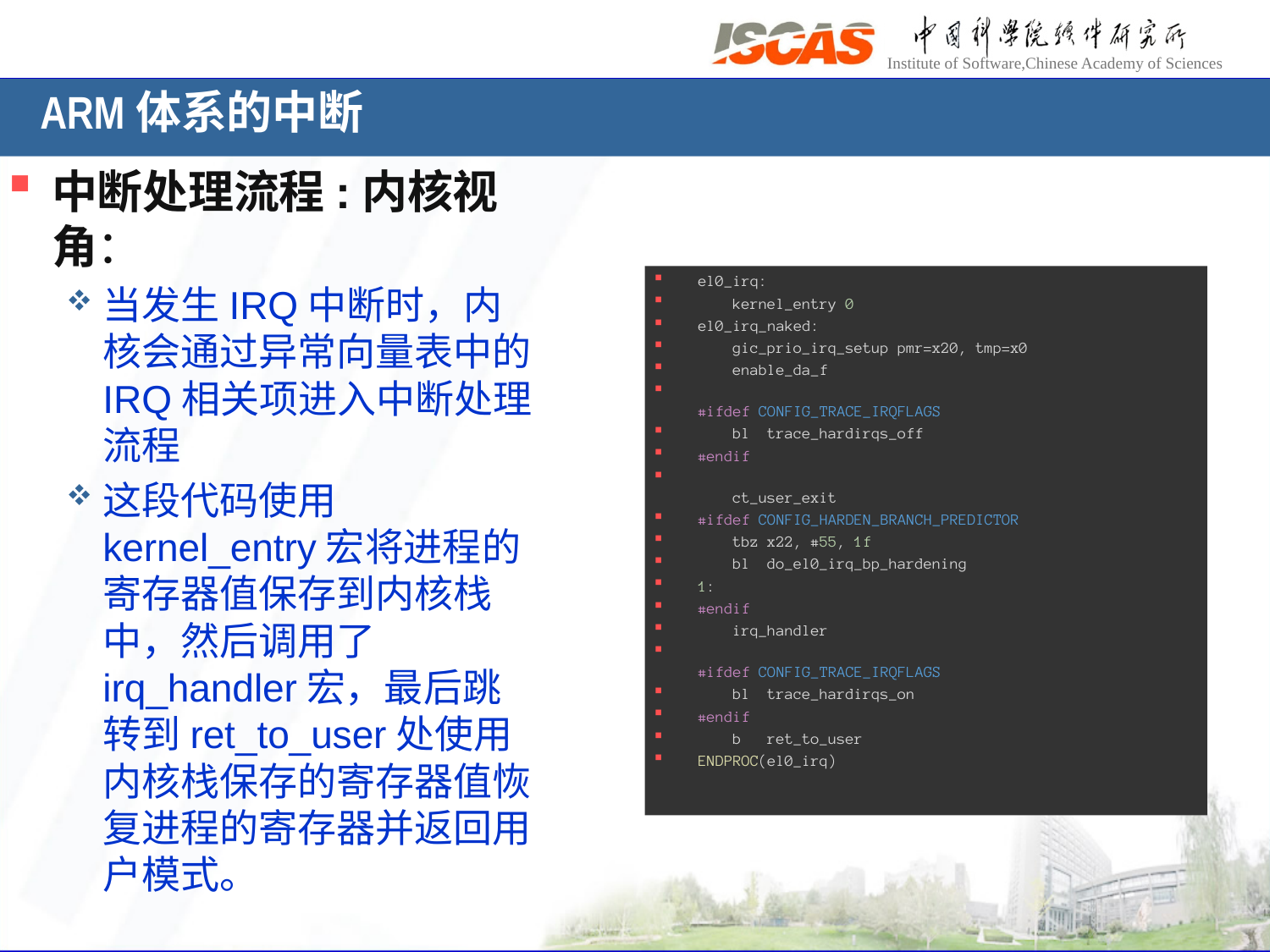

# ARM体系的中断
中断处理流程:内核视角：
当发生IRQ中断时，内核会通过异常向量表中的IRQ相关项进入中断处理流程
这段代码使用kernel_entry宏将进程的寄存器值保存到内核栈中，然后调用了irq_handler宏，最后跳转到ret_to_user处使用内核栈保存的寄存器值恢复进程的寄存器并返回用户模式。
el0_irq:
    kernel_entry 0
el0_irq_naked:
    gic_prio_irq_setup pmr=x20, tmp=x0
    enable_da_f
#ifdef CONFIG_TRACE_IRQFLAGS
    bl  trace_hardirqs_off
#endif
    ct_user_exit
#ifdef CONFIG_HARDEN_BRANCH_PREDICTOR
    tbz x22, #55, 1f
    bl  do_el0_irq_bp_hardening
1:
#endif
    irq_handler
#ifdef CONFIG_TRACE_IRQFLAGS
    bl  trace_hardirqs_on
#endif
    b   ret_to_user
ENDPROC(el0_irq)